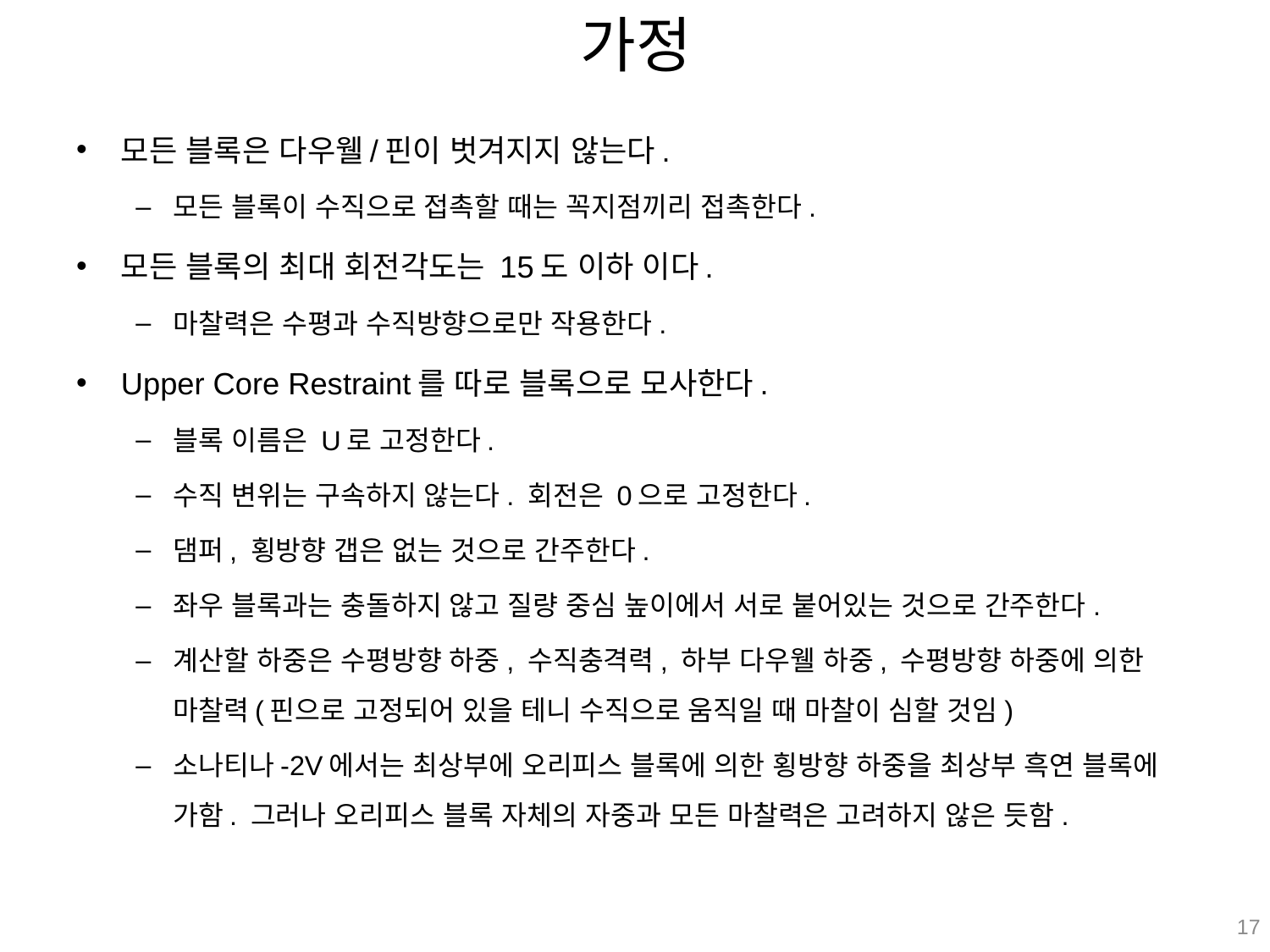

# 가정
모든 블록은 다우웰/핀이 벗겨지지 않는다.
모든 블록이 수직으로 접촉할 때는 꼭지점끼리 접촉한다.
모든 블록의 최대 회전각도는 15도 이하 이다.
마찰력은 수평과 수직방향으로만 작용한다.
Upper Core Restraint를 따로 블록으로 모사한다.
블록 이름은 U로 고정한다.
수직 변위는 구속하지 않는다. 회전은 0으로 고정한다.
댐퍼, 횡방향 갭은 없는 것으로 간주한다.
좌우 블록과는 충돌하지 않고 질량 중심 높이에서 서로 붙어있는 것으로 간주한다.
계산할 하중은 수평방향 하중, 수직충격력, 하부 다우웰 하중, 수평방향 하중에 의한 마찰력(핀으로 고정되어 있을 테니 수직으로 움직일 때 마찰이 심할 것임)
소나티나-2V에서는 최상부에 오리피스 블록에 의한 횡방향 하중을 최상부 흑연 블록에 가함. 그러나 오리피스 블록 자체의 자중과 모든 마찰력은 고려하지 않은 듯함.

17